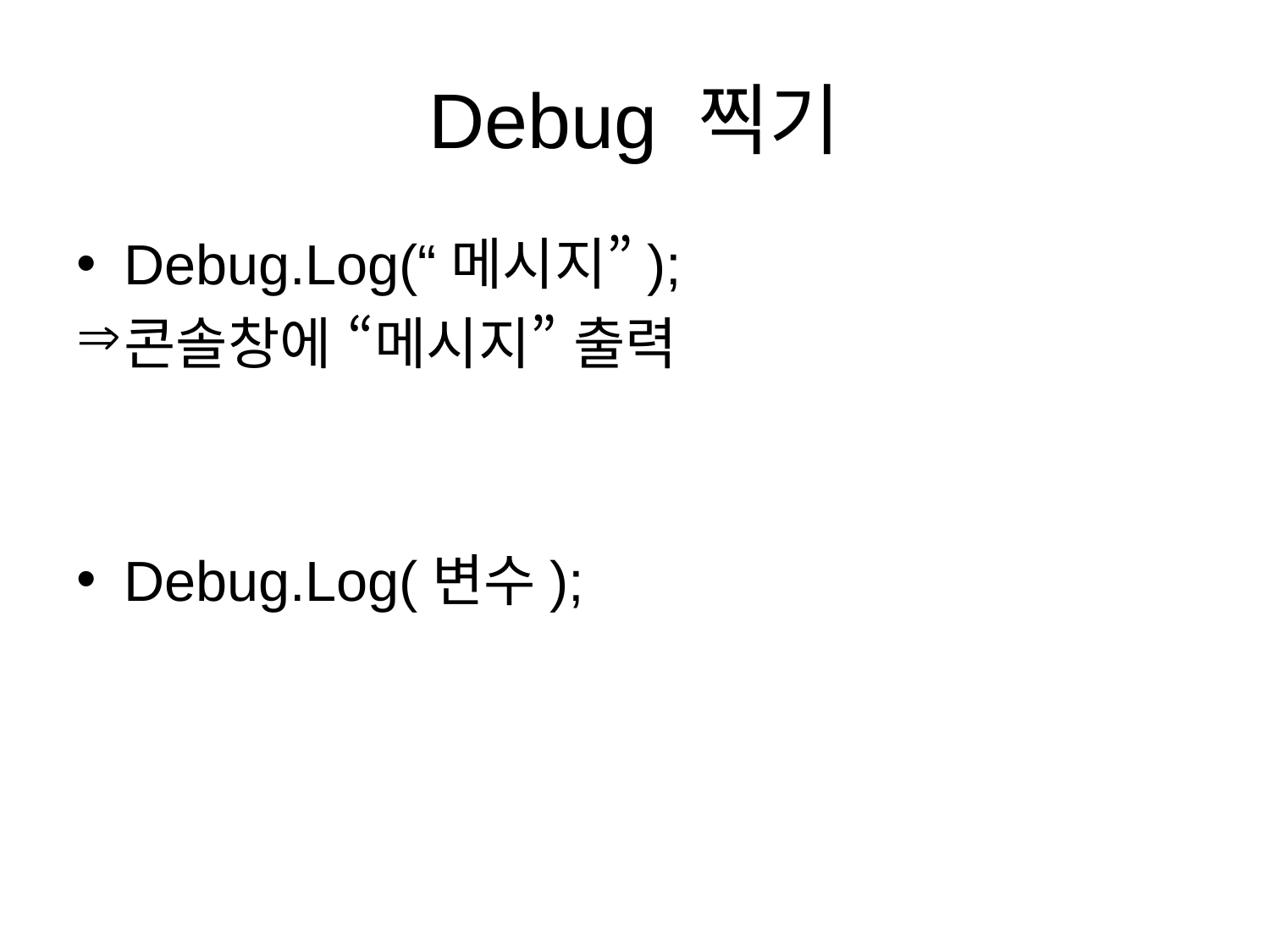

# Debug 찍기
Debug.Log(“메시지”);
콘솔창에 “메시지” 출력

Debug.Log(변수);